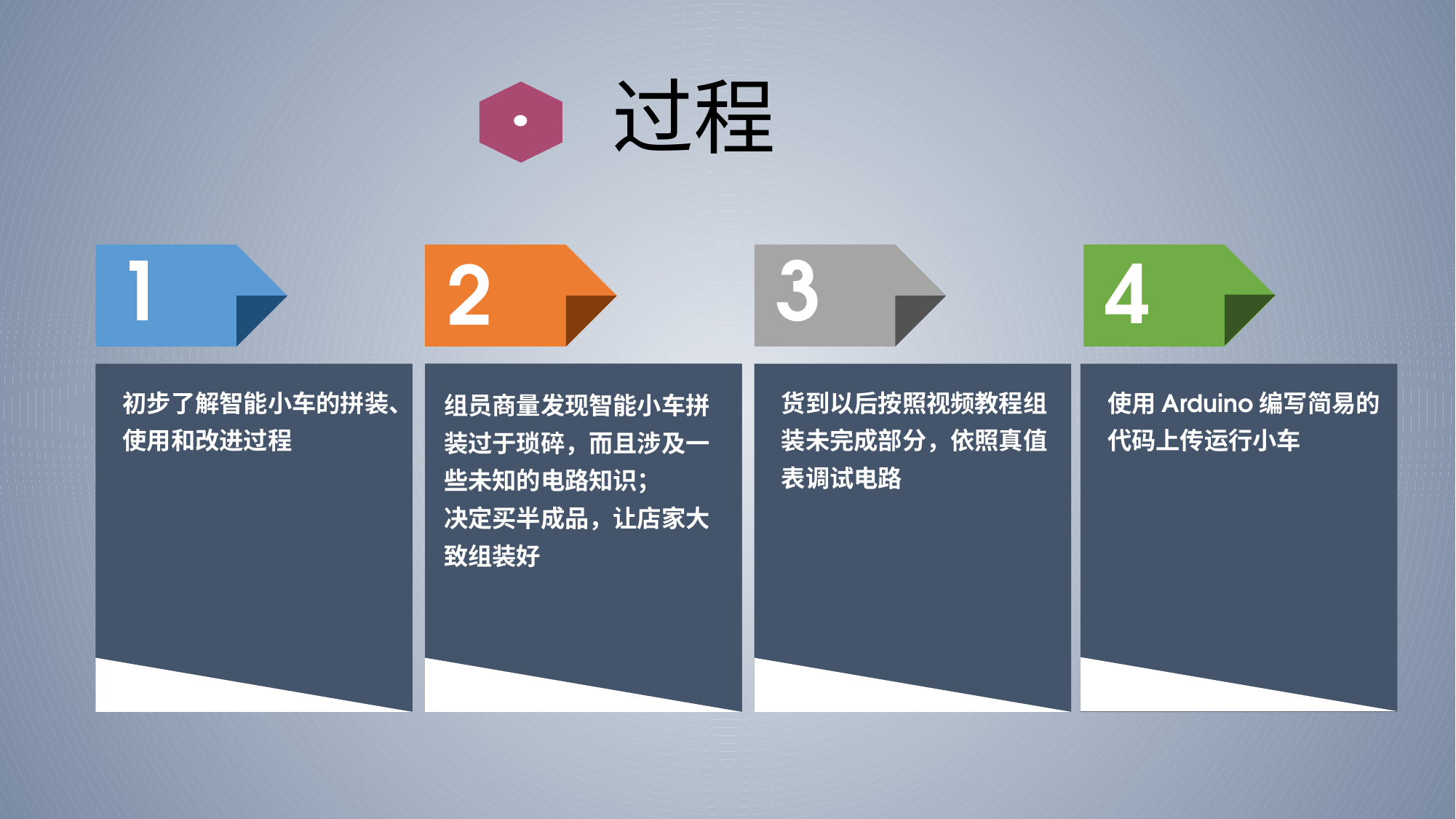

过程

1

3

4

2

初步了解智能小车的拼装、使用和改进过程

货到以后按照视频教程组装未完成部分，依照真值表调试电路

使用Arduino编写简易的代码上传运行小车
组员商量发现智能小车拼装过于琐碎，而且涉及一些未知的电路知识；
决定买半成品，让店家大致组装好